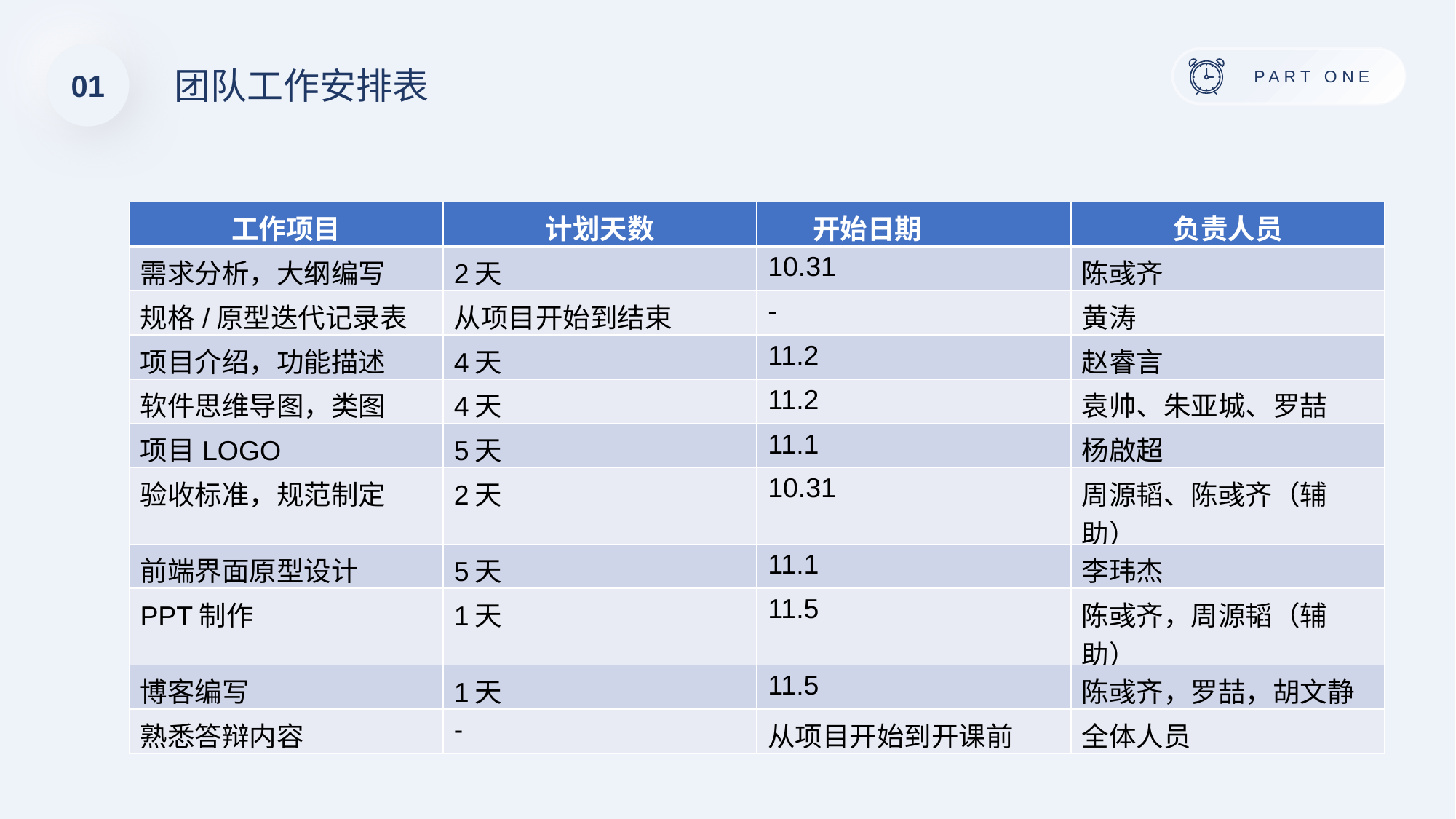

01
团队工作安排表
| 工作项目 | 计划天数 | 开始日期 | 负责人员 |
| --- | --- | --- | --- |
| 需求分析，大纲编写 | 2天 | 10.31 | 陈彧齐 |
| 规格/原型迭代记录表 | 从项目开始到结束 | - | 黄涛 |
| 项目介绍，功能描述 | 4天 | 11.2 | 赵睿言 |
| 软件思维导图，类图 | 4天 | 11.2 | 袁帅、朱亚城、罗喆 |
| 项目LOGO | 5天 | 11.1 | 杨啟超 |
| 验收标准，规范制定 | 2天 | 10.31 | 周源韬、陈彧齐（辅助） |
| 前端界面原型设计 | 5天 | 11.1 | 李玮杰 |
| PPT制作 | 1天 | 11.5 | 陈彧齐，周源韬（辅助） |
| 博客编写 | 1天 | 11.5 | 陈彧齐，罗喆，胡文静 |
| 熟悉答辩内容 | - | 从项目开始到开课前 | 全体人员 |